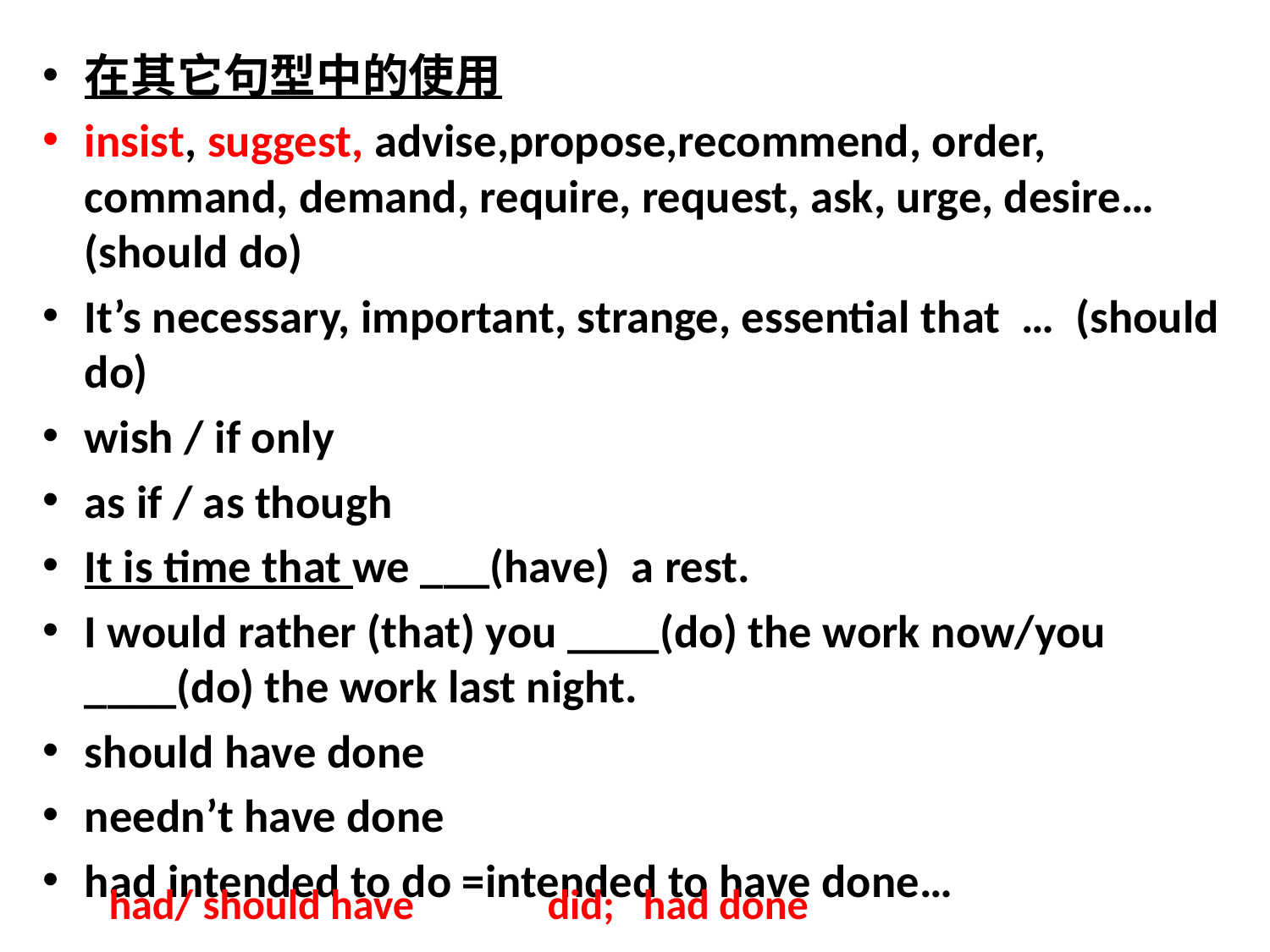

在其它句型中的使用
insist, suggest, advise,propose,recommend, order, command, demand, require, request, ask, urge, desire… (should do)
It’s necessary, important, strange, essential that  …  (should do)
wish / if only
as if / as though
It is time that we ___(have)  a rest.
I would rather (that) you ____(do) the work now/you ____(do) the work last night.
should have done
needn’t have done
had intended to do =intended to have done…

had/ should have              did;   had done